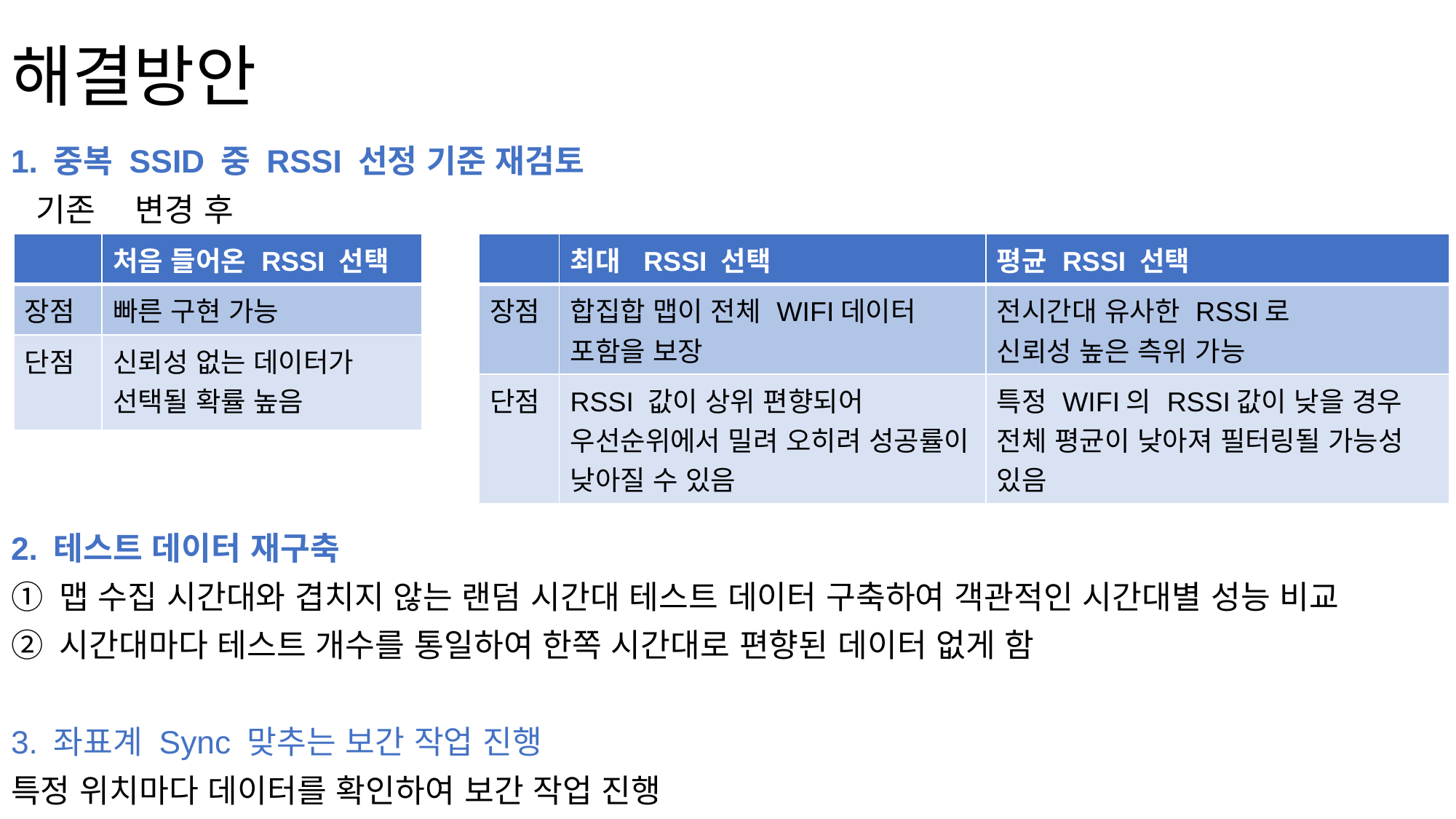

# 해결방안
1. 중복 SSID 중 RSSI 선정 기준 재검토
  기존				   변경 후

2. 테스트 데이터 재구축
① 맵 수집 시간대와 겹치지 않는 랜덤 시간대 테스트 데이터 구축하여 객관적인 시간대별 성능 비교
② 시간대마다 테스트 개수를 통일하여 한쪽 시간대로 편향된 데이터 없게 함

3. 좌표계 Sync 맞추는 보간 작업 진행
특정 위치마다 데이터를 확인하여 보간 작업 진행
|  | 처음 들어온 RSSI 선택 |
| --- | --- |
| 장점 | 빠른 구현 가능 |
| 단점 | 신뢰성 없는 데이터가 선택될 확률 높음 |
|  | 최대 RSSI 선택 | 평균 RSSI 선택 |
| --- | --- | --- |
| 장점 | 합집합 맵이 전체 WIFI데이터 포함을 보장 | 전시간대 유사한 RSSI로 신뢰성 높은 측위 가능 |
| 단점 | RSSI 값이 상위 편향되어 우선순위에서 밀려 오히려 성공률이 낮아질 수 있음 | 특정 WIFI의 RSSI값이 낮을 경우 전체 평균이 낮아져 필터링될 가능성 있음 |